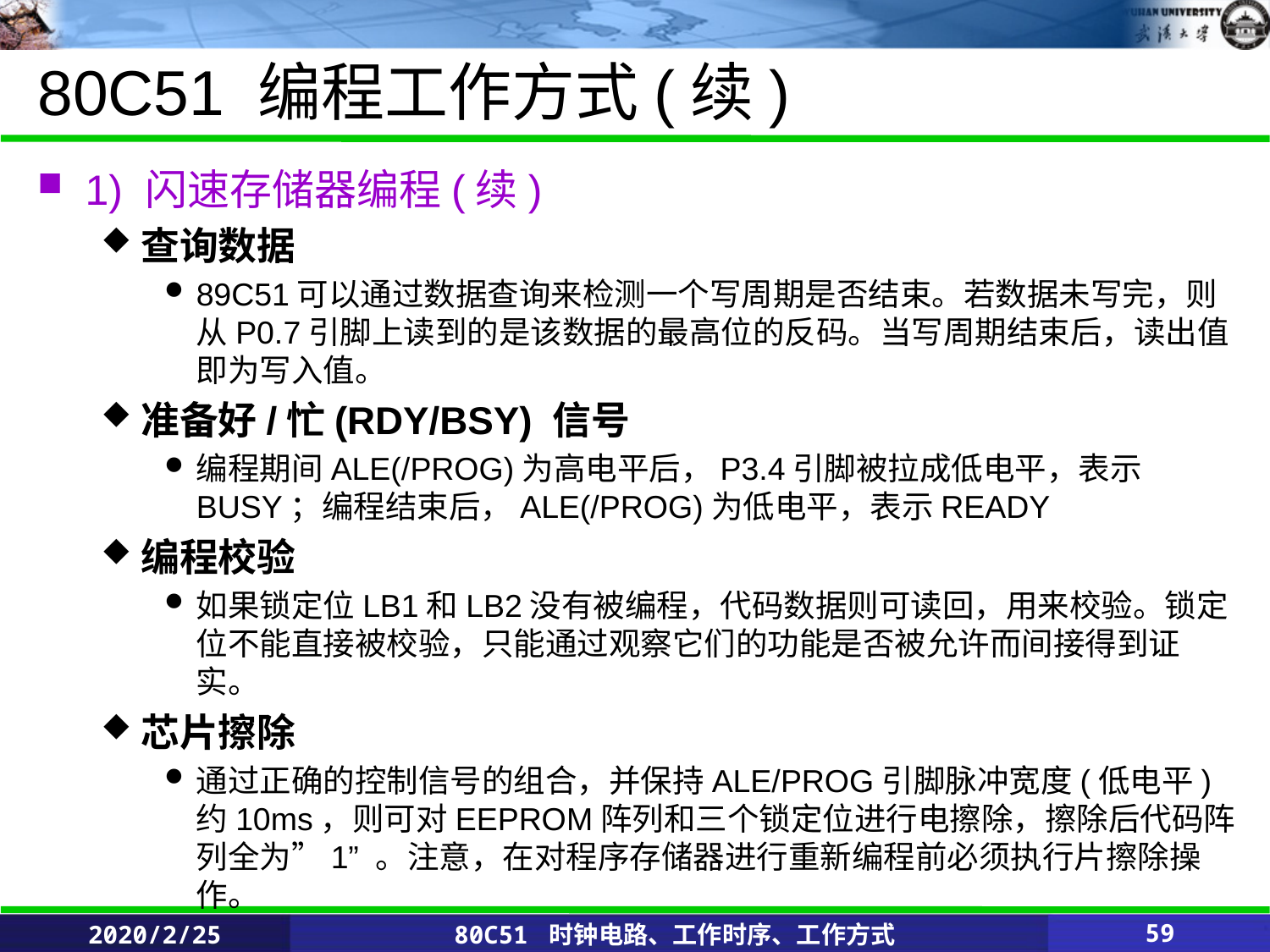

# 80C51 编程工作方式(续)
1) 闪速存储器编程(续)
查询数据
89C51可以通过数据查询来检测一个写周期是否结束。若数据未写完，则从P0.7引脚上读到的是该数据的最高位的反码。当写周期结束后，读出值即为写入值。
准备好/忙(RDY/BSY) 信号
编程期间ALE(/PROG)为高电平后，P3.4引脚被拉成低电平，表示BUSY；编程结束后，ALE(/PROG)为低电平，表示READY
编程校验
如果锁定位LB1和LB2没有被编程，代码数据则可读回，用来校验。锁定位不能直接被校验，只能通过观察它们的功能是否被允许而间接得到证实。
芯片擦除
通过正确的控制信号的组合，并保持ALE/PROG引脚脉冲宽度(低电平) 约10ms，则可对EEPROM阵列和三个锁定位进行电擦除，擦除后代码阵列全为”1” 。注意，在对程序存储器进行重新编程前必须执行片擦除操作。

2020/2/25
80C51 时钟电路、工作时序、工作方式
59